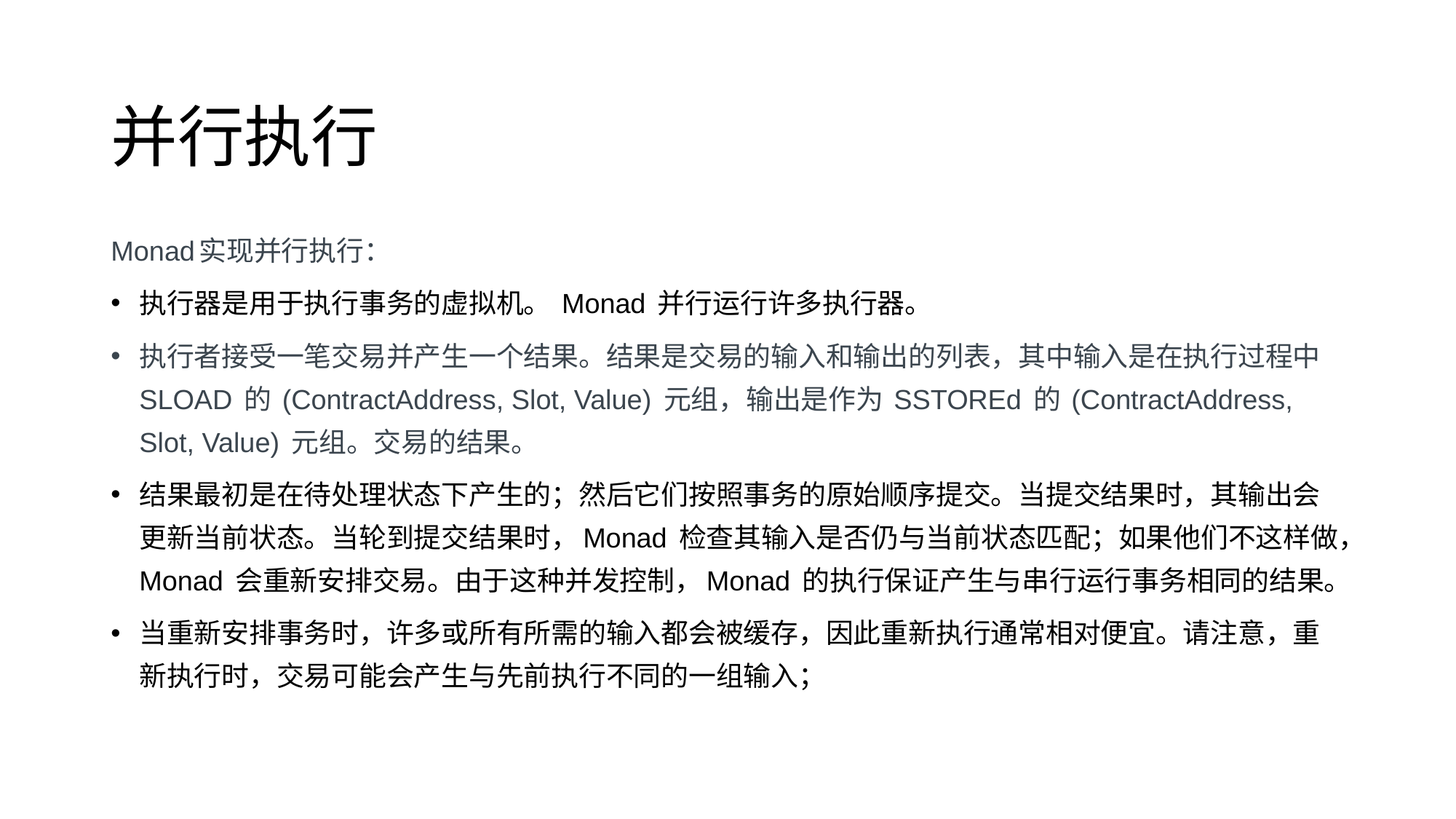

# 并行执行
Monad实现并行执行：
执行器是用于执行事务的虚拟机。 Monad 并行运行许多执行器。
执行者接受一笔交易并产生一个结果。结果是交易的输入和输出的列表，其中输入是在执行过程中 SLOAD 的 (ContractAddress, Slot, Value) 元组，输出是作为 SSTOREd 的 (ContractAddress, Slot, Value) 元组。交易的结果。
结果最初是在待处理状态下产生的；然后它们按照事务的原始顺序提交。当提交结果时，其输出会更新当前状态。当轮到提交结果时，Monad 检查其输入是否仍与当前状态匹配；如果他们不这样做，Monad 会重新安排交易。由于这种并发控制，Monad 的执行保证产生与串行运行事务相同的结果。
当重新安排事务时，许多或所有所需的输入都会被缓存，因此重新执行通常相对便宜。请注意，重新执行时，交易可能会产生与先前执行不同的一组输入；